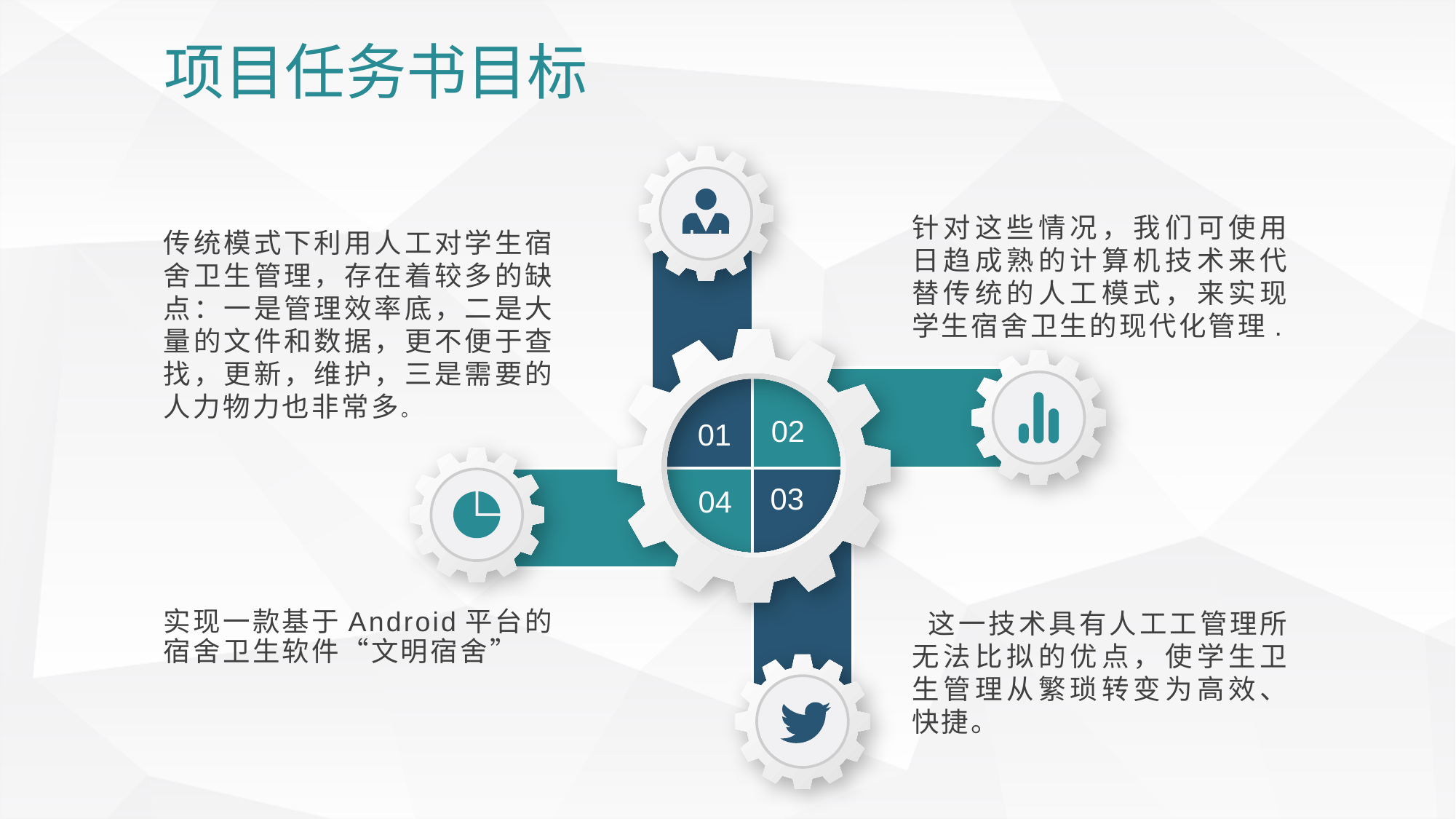

项目任务书目标

针对这些情况，我们可使用日趋成熟的计算机技术来代替传统的人工模式，来实现学生宿舍卫生的现代化管理.
传统模式下利用人工对学生宿舍卫生管理，存在着较多的缺点：一是管理效率底，二是大量的文件和数据，更不便于查找，更新，维护，三是需要的人力物力也非常多。

02
01

03
04

实现一款基于Android平台的宿舍卫生软件“文明宿舍”
 这一技术具有人工工管理所无法比拟的优点，使学生卫生管理从繁琐转变为高效、快捷。